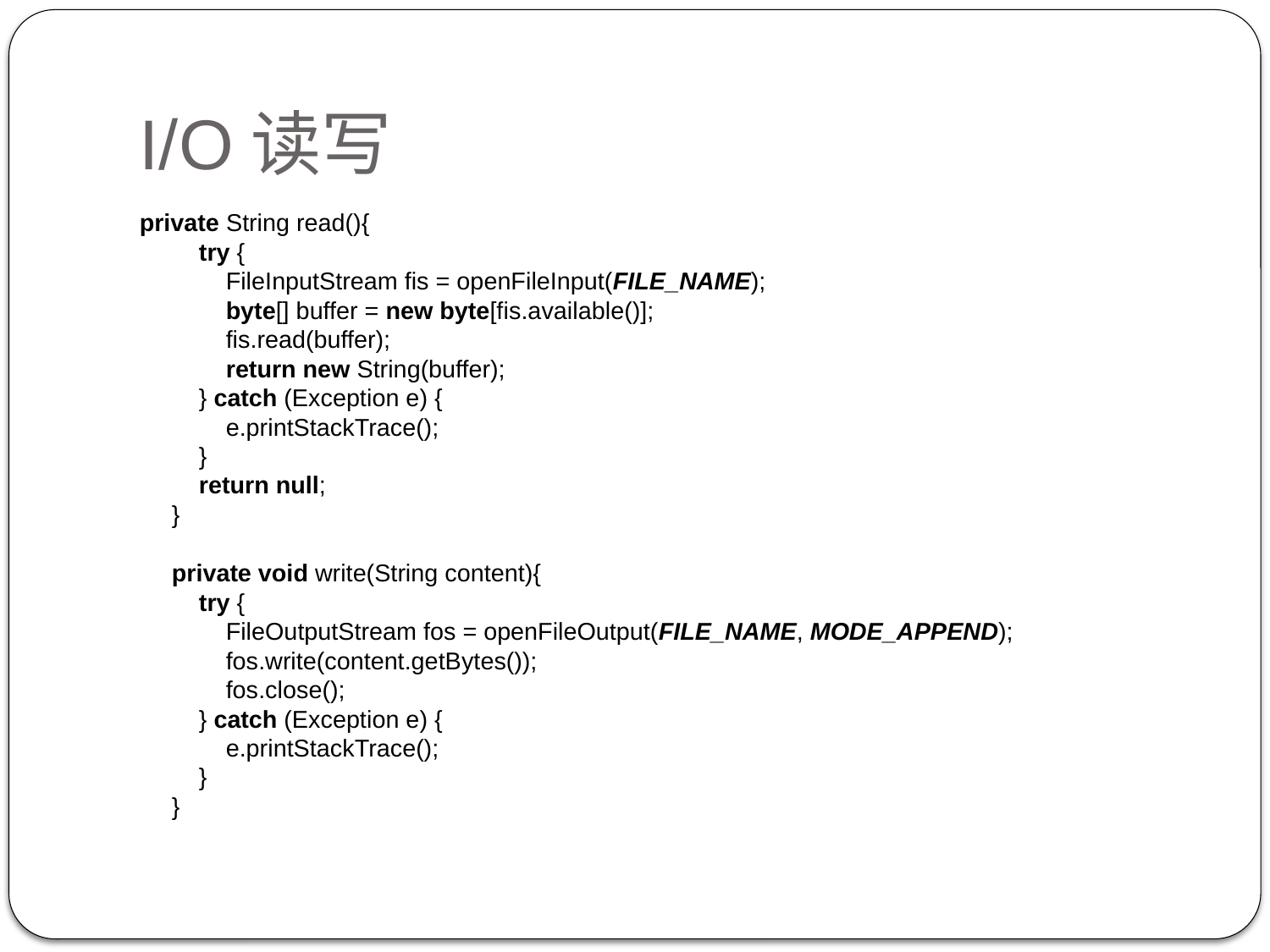

# I/O读写
private String read(){
    try {
        FileInputStream fis = openFileInput(FILE_NAME);
        byte[] buffer = new byte[fis.available()];
        fis.read(buffer);
        return new String(buffer);
    } catch (Exception e) {
        e.printStackTrace();
    }
    return null;
}
private void write(String content){
    try {
        FileOutputStream fos = openFileOutput(FILE_NAME, MODE_APPEND);
        fos.write(content.getBytes());
        fos.close();
    } catch (Exception e) {
        e.printStackTrace();
    }
}